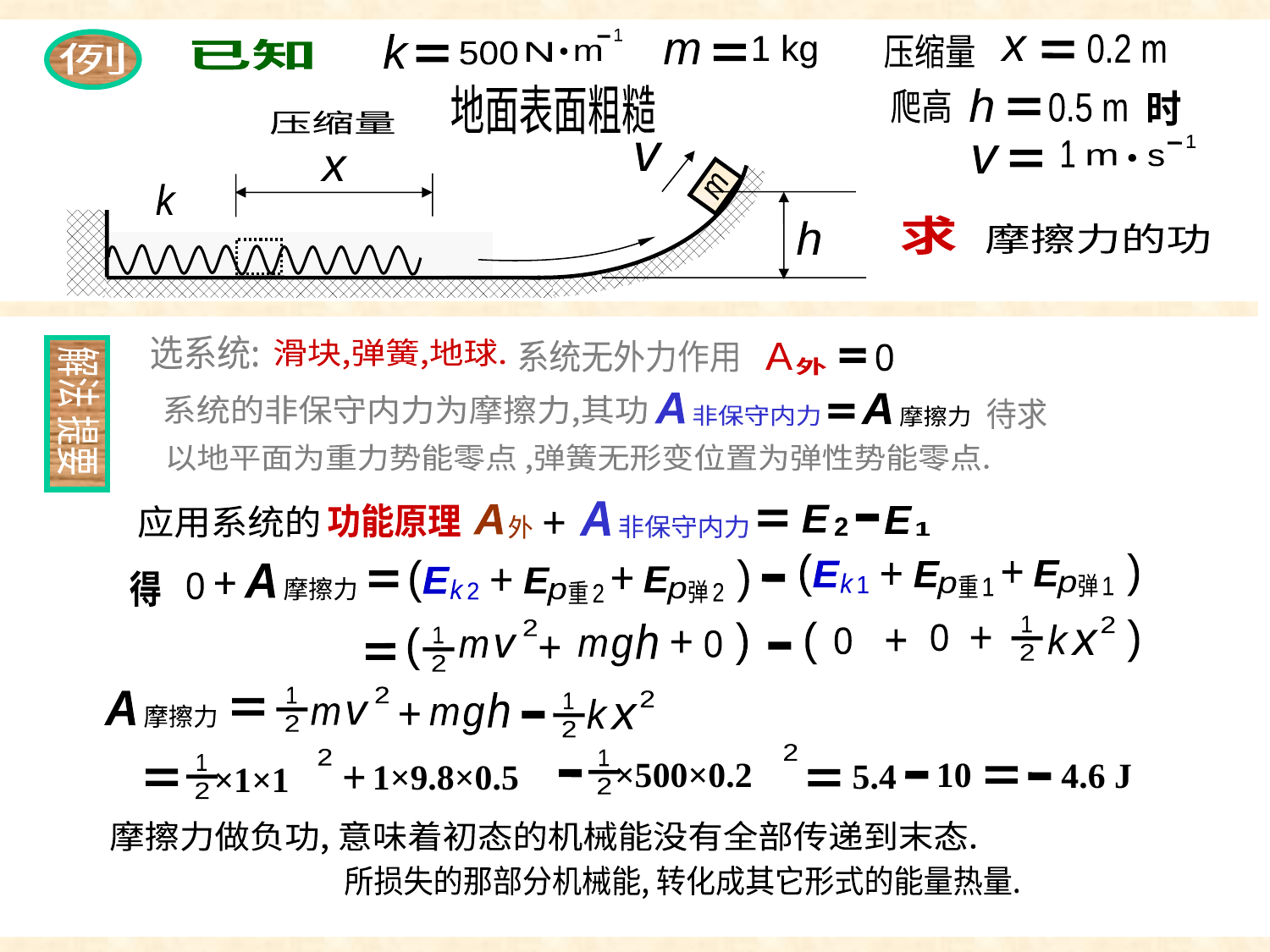

例
1

例
k
压缩量
0.2 m
1 kg
x
已知
m
500
N

m

h
爬高
时
0.5 m

1

m
s

1
v

地面表面粗糙
压缩量
x

v

h

m

k

求
摩擦力的功

m

m

选系统:

解法
提要
滑块,弹簧,地球.
系统无外力作用
A
外
0

A
非保守内力
A
摩擦力
系统的非保守内力为摩擦力,其功
待求

以地平面为重力势能零点 ,弹簧无形变位置为弹性势能零点.
A
非保守内力

A
外
E
E
+
2

1
功能原理
应用系统的
(
(
(
(
E
E
+
E
+
A
摩擦力

E
E
k
2
+
E
重
p
2
+
+
0
k
弹
重
p
1
p
1

1
弹
p
2
得
1

2
2
k
x
2
v
m
(
(
(
h
g
m
0
1

2
+
(
0
+
0
+
+

2
v
m
1

2
2
k
x
A
摩擦力
h
g
m
1

2

+

2
×500×0.2
1×9.8×0.5
2
1

2
×1×1
1

2
+

10
4.6 J

5.4

摩擦力做负功, 意味着初态的机械能没有全部传递到末态.
所损失的那部分机械能, 转化成其它形式的能量热量.